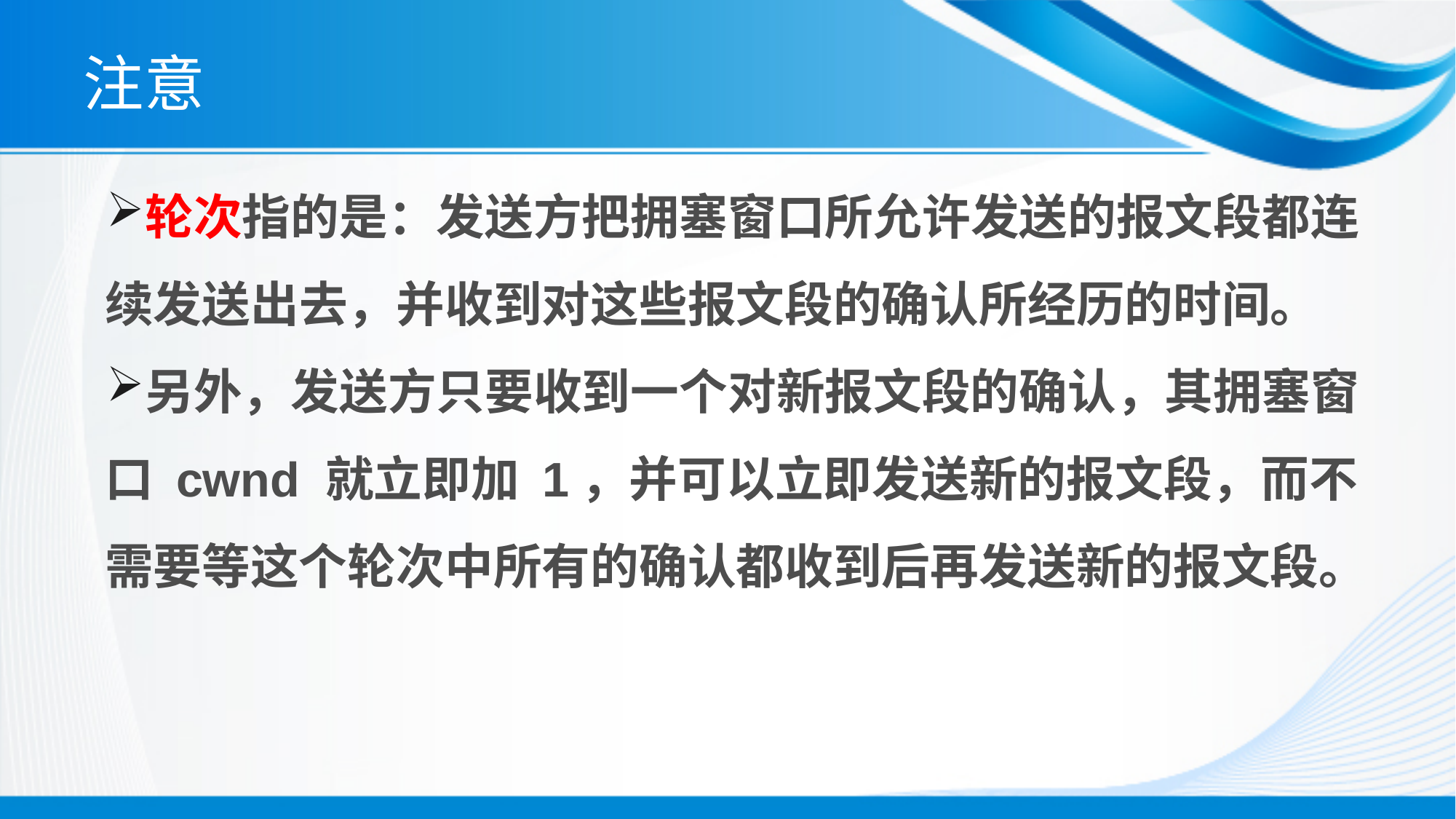

# 注意
轮次指的是：发送方把拥塞窗口所允许发送的报文段都连续发送出去，并收到对这些报文段的确认所经历的时间。
另外，发送方只要收到一个对新报文段的确认，其拥塞窗口 cwnd 就立即加 1，并可以立即发送新的报文段，而不需要等这个轮次中所有的确认都收到后再发送新的报文段。